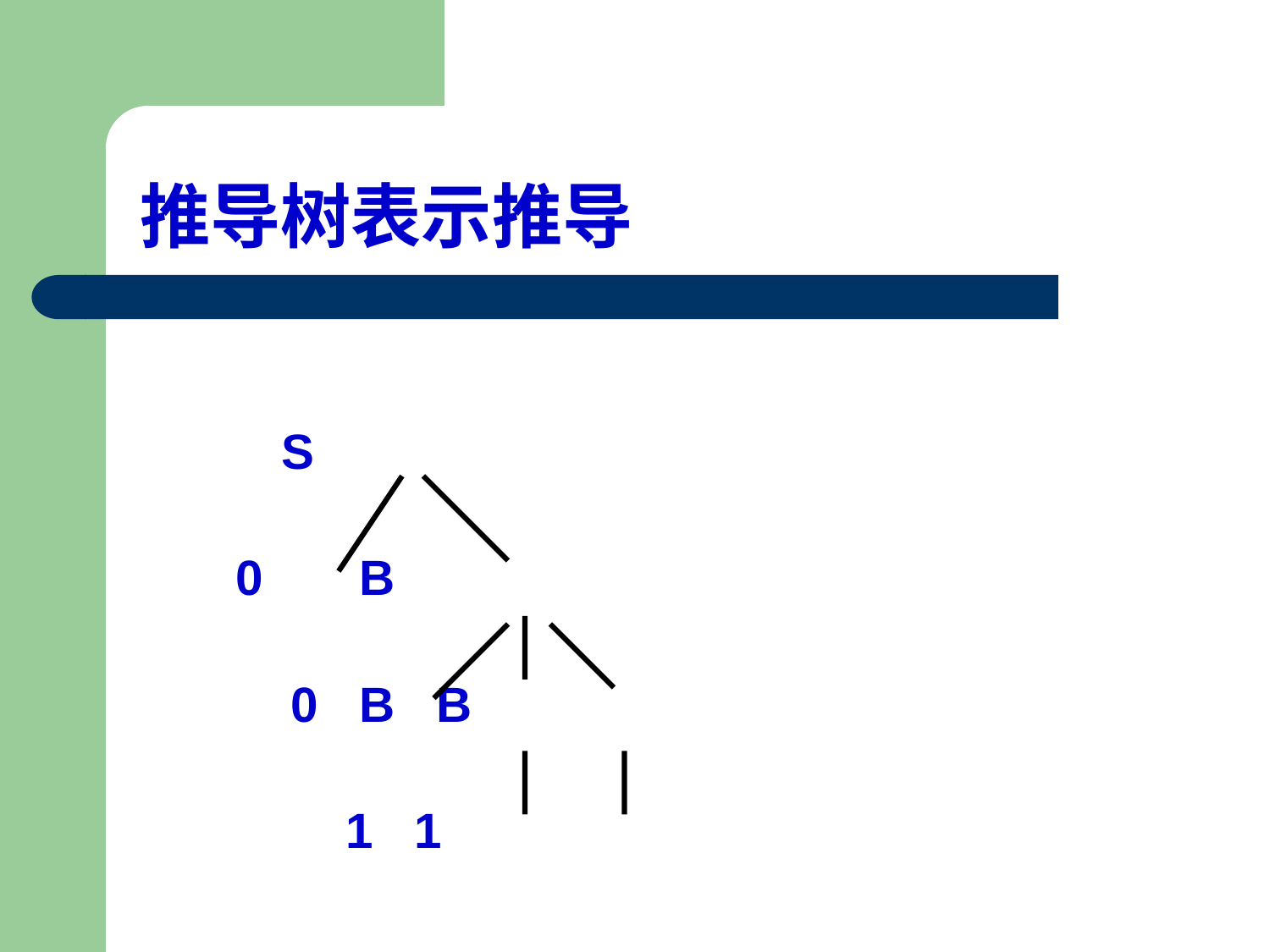

# 推导树表示推导

            S

       0       B

           0   B   B

               1   1